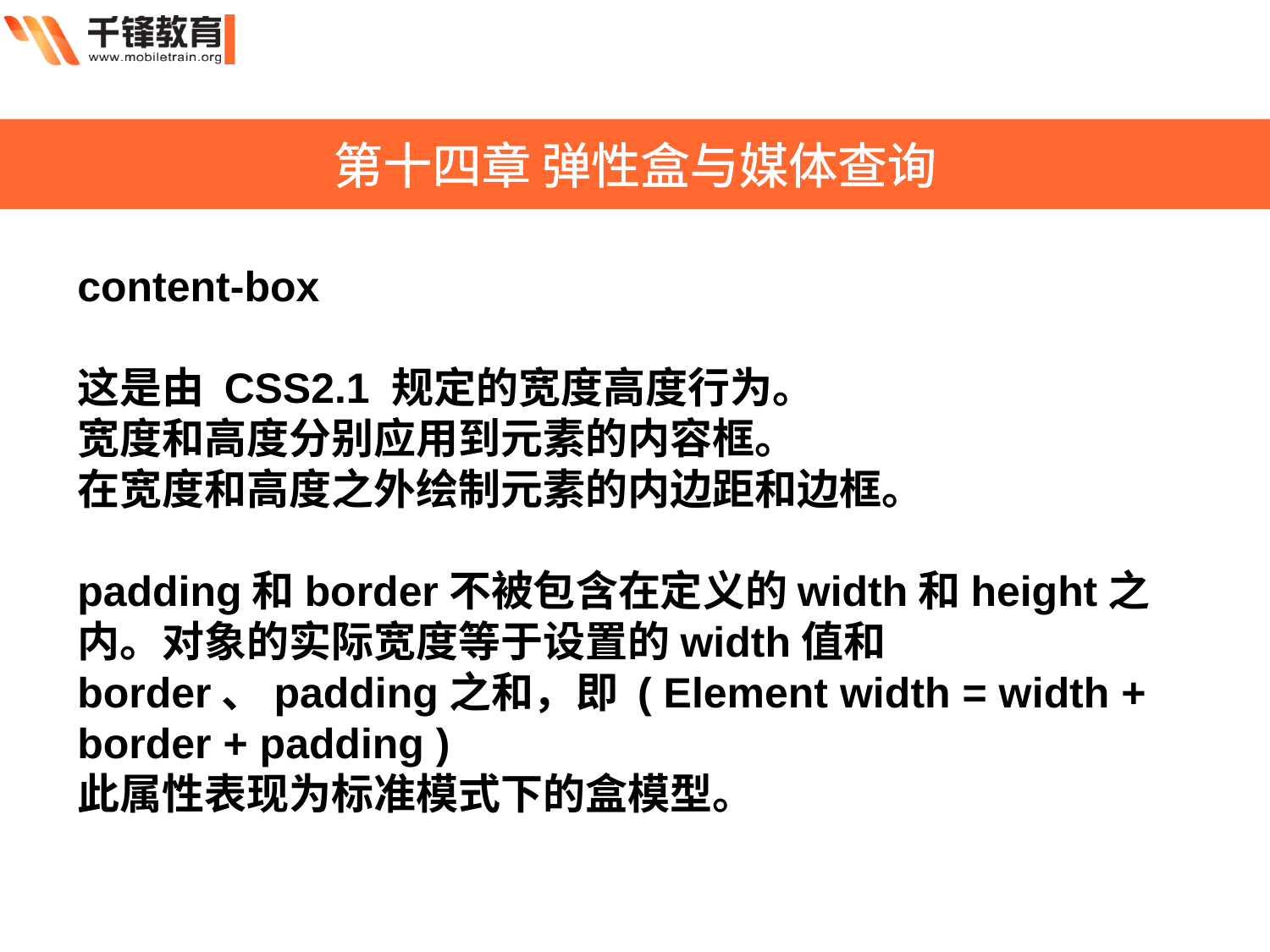

第十四章 弹性盒与媒体查询
content-box

这是由 CSS2.1 规定的宽度高度行为。
宽度和高度分别应用到元素的内容框。
在宽度和高度之外绘制元素的内边距和边框。

padding和border不被包含在定义的width和height之内。对象的实际宽度等于设置的width值和border、padding之和，即 ( Element width = width + border + padding )
此属性表现为标准模式下的盒模型。